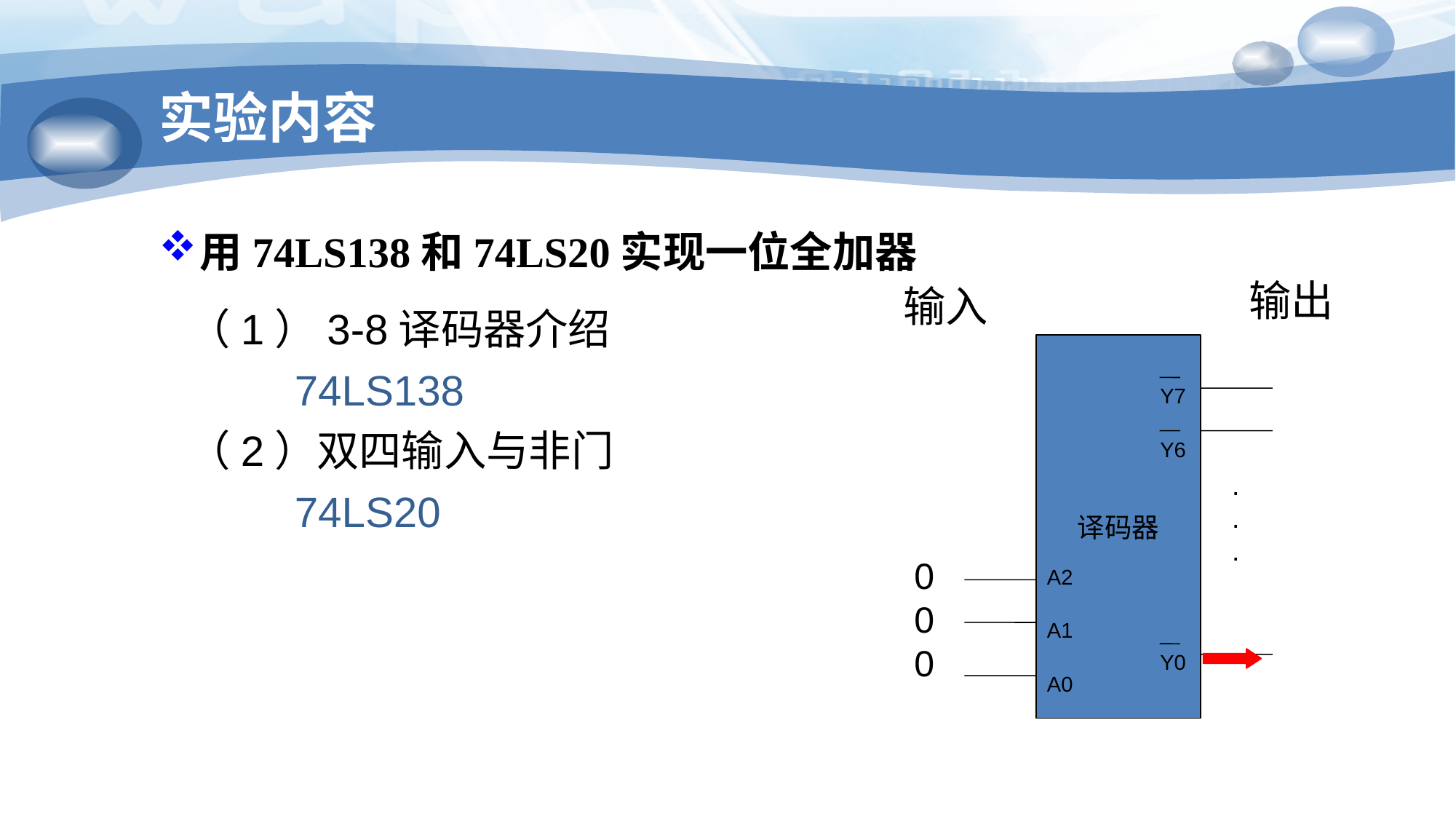

# 实验内容
用74LS138和74LS20实现一位全加器
输入
输出
译码器
Y7

Y6

.
.
.
0
0
0
A2

A1

Y0

A0

（1）3-8译码器介绍
         74LS138
（2）双四输入与非门
         74LS20